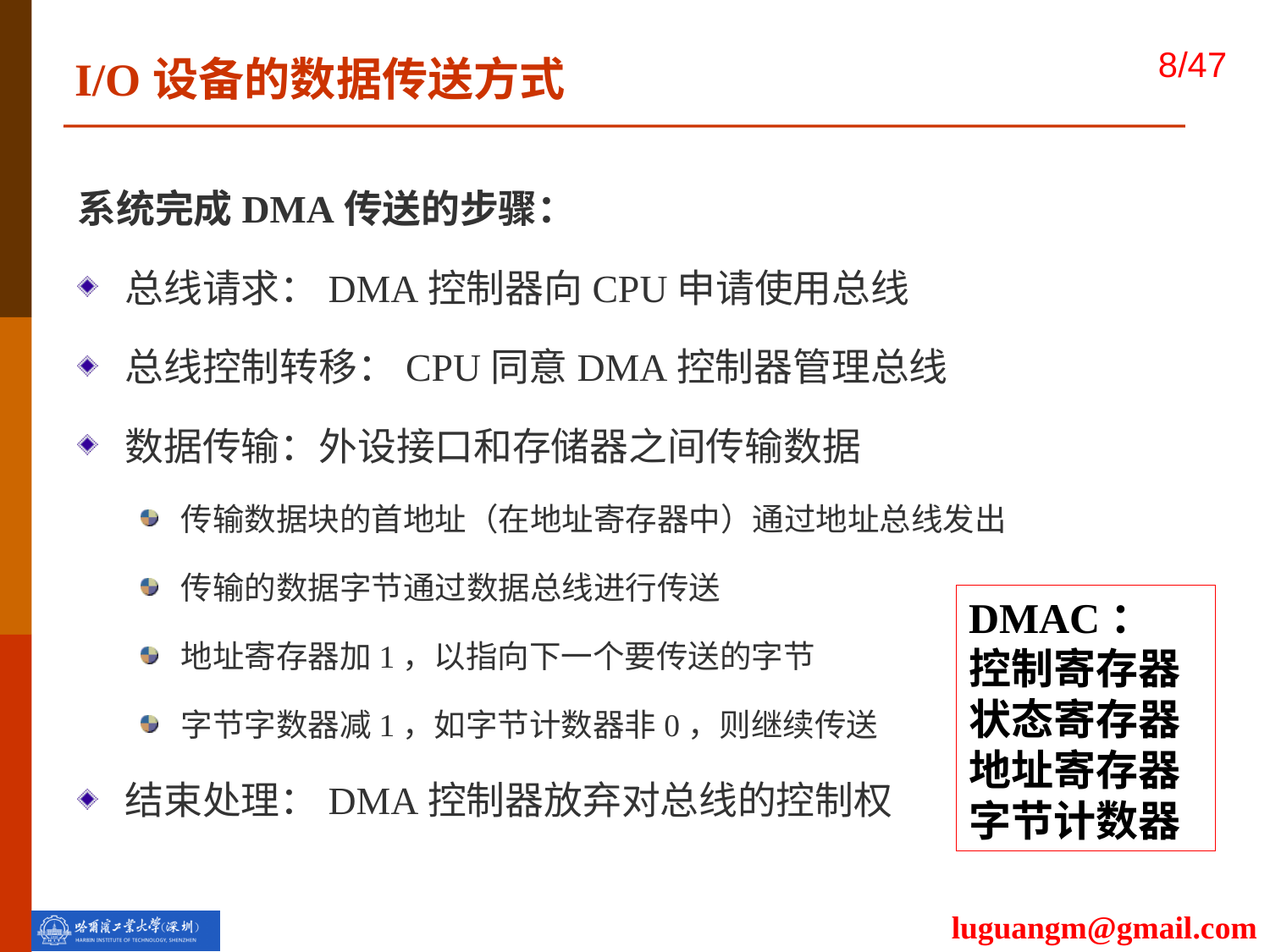

I/O设备的数据传送方式
系统完成DMA传送的步骤：
总线请求：DMA控制器向CPU申请使用总线
总线控制转移：CPU同意DMA控制器管理总线
数据传输：外设接口和存储器之间传输数据
传输数据块的首地址（在地址寄存器中）通过地址总线发出
传输的数据字节通过数据总线进行传送
地址寄存器加1，以指向下一个要传送的字节
字节字数器减1，如字节计数器非0，则继续传送
结束处理：DMA控制器放弃对总线的控制权
DMAC：
控制寄存器
状态寄存器
地址寄存器
字节计数器